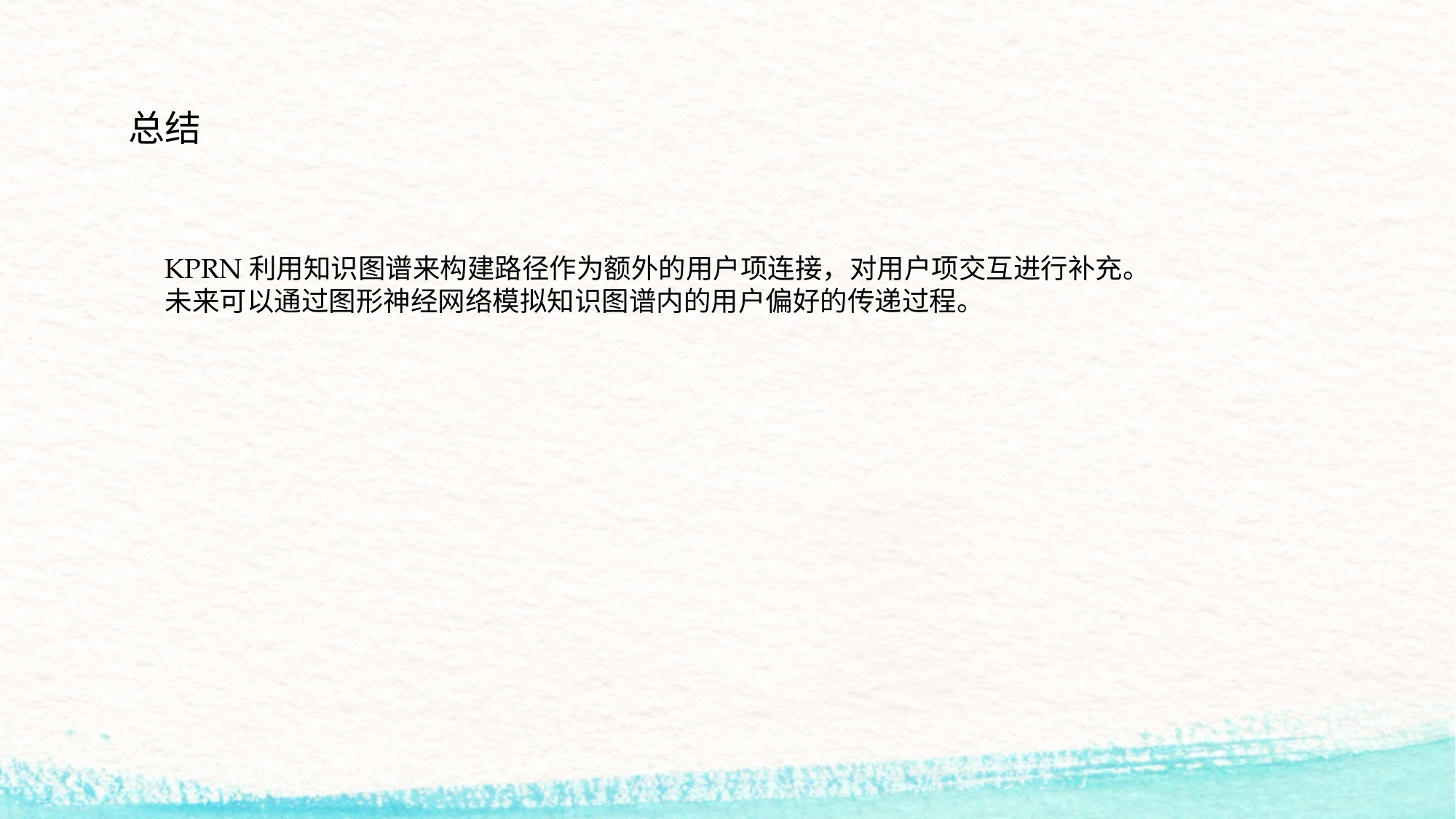

总结
KPRN利用知识图谱来构建路径作为额外的用户项连接，对用户项交互进行补充。
未来可以通过图形神经网络模拟知识图谱内的用户偏好的传递过程。